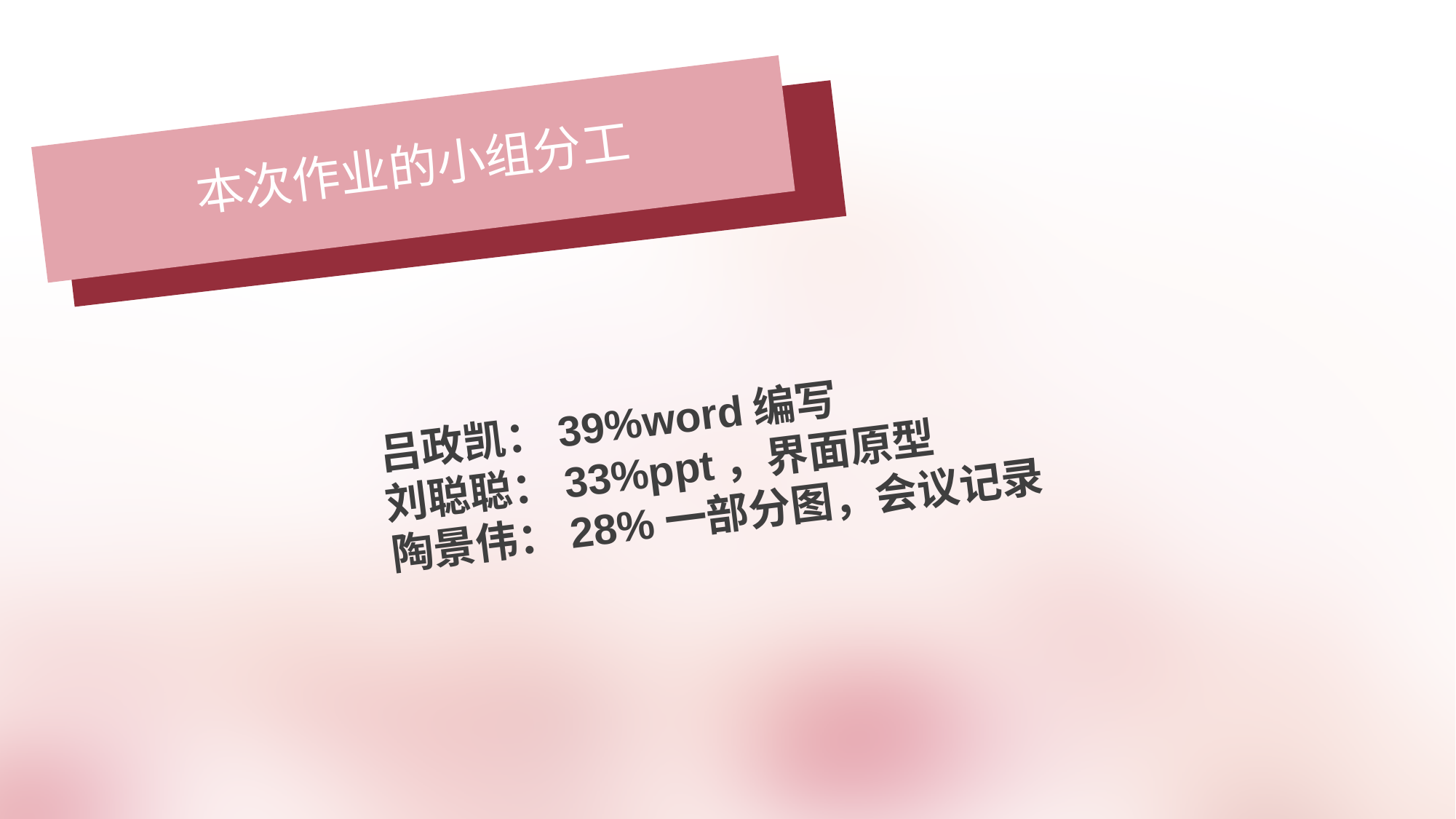

# 本次作业的小组分工

吕政凯：39%word编写
刘聪聪：33%ppt，界面原型
陶景伟：28%一部分图，会议记录